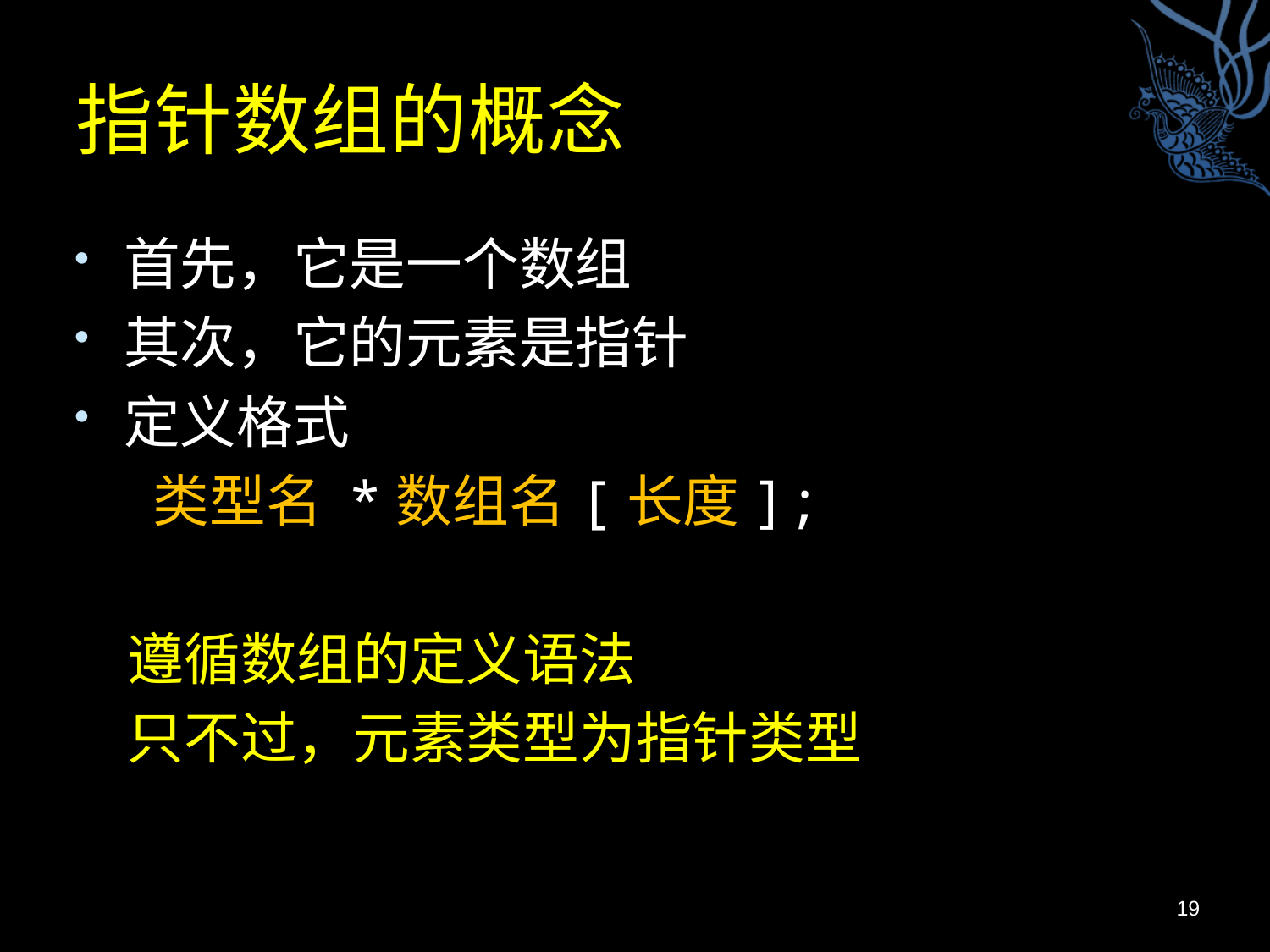

# 指针数组的概念
首先，它是一个数组
其次，它的元素是指针
定义格式
     类型名 *数组名[长度];

   遵循数组的定义语法
   只不过，元素类型为指针类型

19